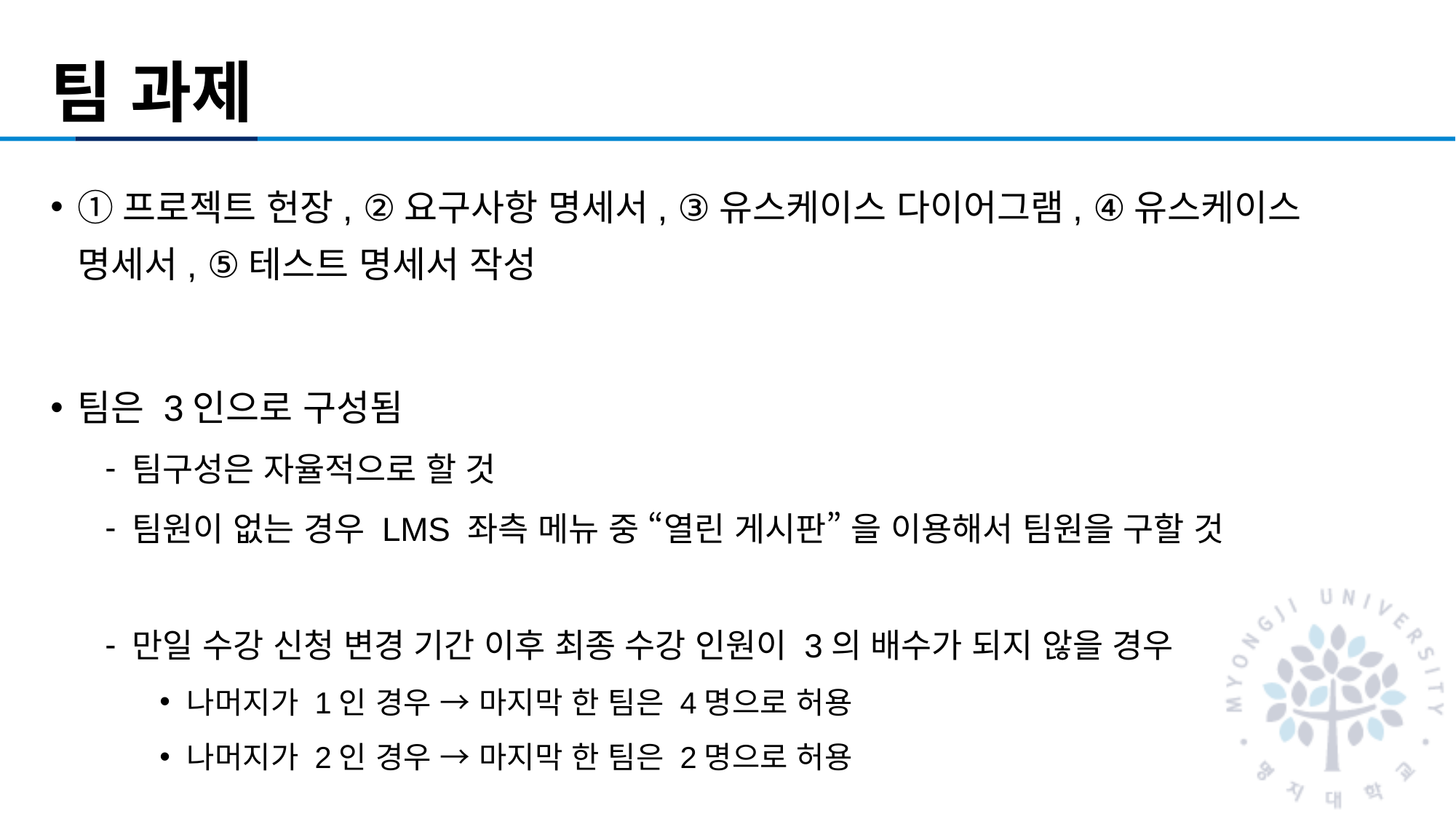

# 팀 과제
①프로젝트 헌장, ②요구사항 명세서, ③유스케이스 다이어그램, ④유스케이스 명세서, ⑤테스트 명세서 작성

팀은 3인으로 구성됨
팀구성은 자율적으로 할 것
팀원이 없는 경우 LMS 좌측 메뉴 중 “열린 게시판” 을 이용해서 팀원을 구할 것

만일 수강 신청 변경 기간 이후 최종 수강 인원이 3의 배수가 되지 않을 경우
나머지가 1인 경우 → 마지막 한 팀은 4명으로 허용
나머지가 2인 경우 → 마지막 한 팀은 2명으로 허용